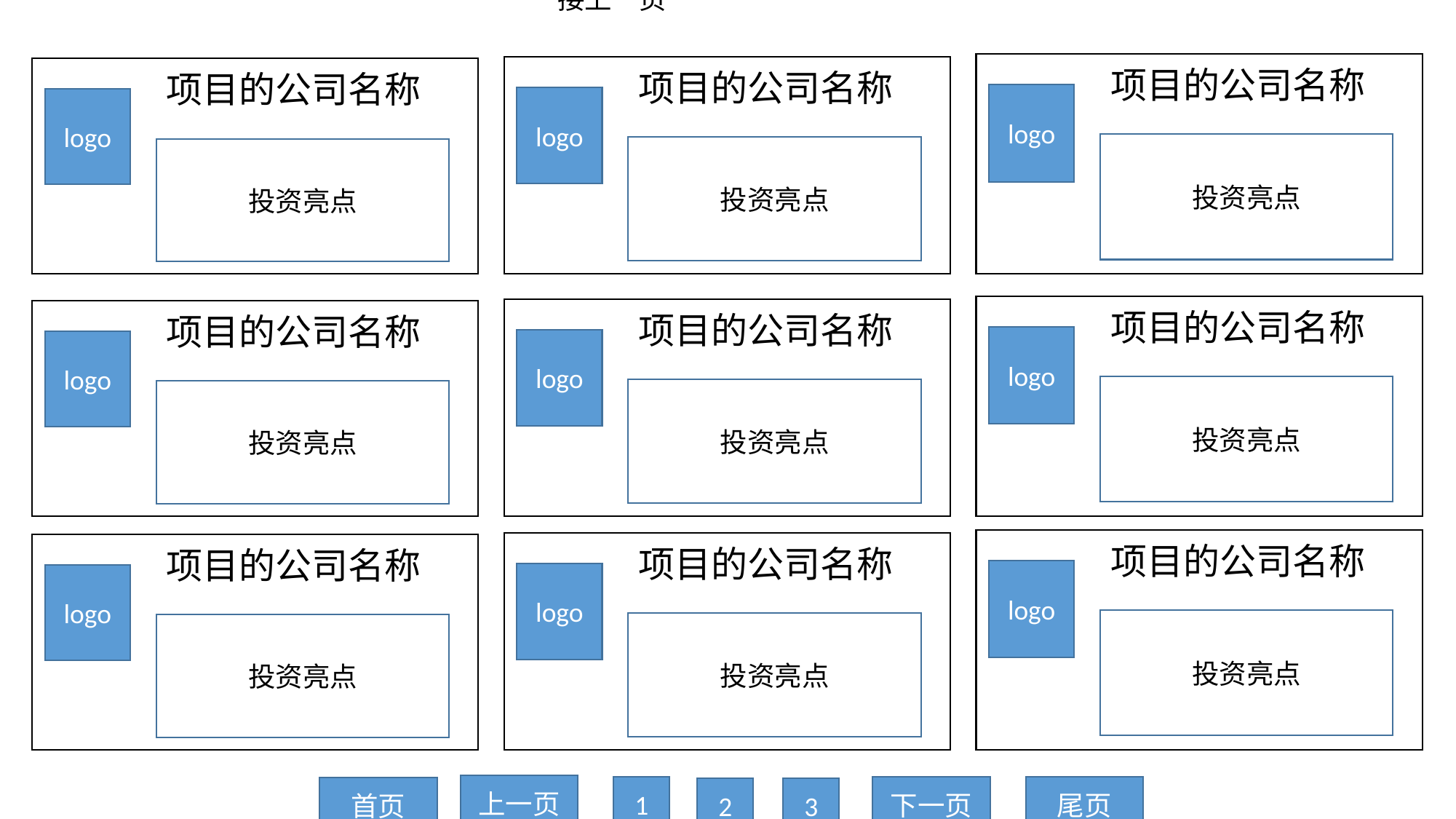

接上一页

项目的公司名称

项目的公司名称
项目的公司名称
logo
logo
logo
投资亮点
投资亮点
投资亮点

项目的公司名称

项目的公司名称
项目的公司名称
logo
logo
logo
投资亮点
投资亮点
投资亮点

项目的公司名称

项目的公司名称
项目的公司名称
logo
logo
logo
投资亮点
投资亮点
投资亮点
上一页
1
下一页
尾页
首页
2
3